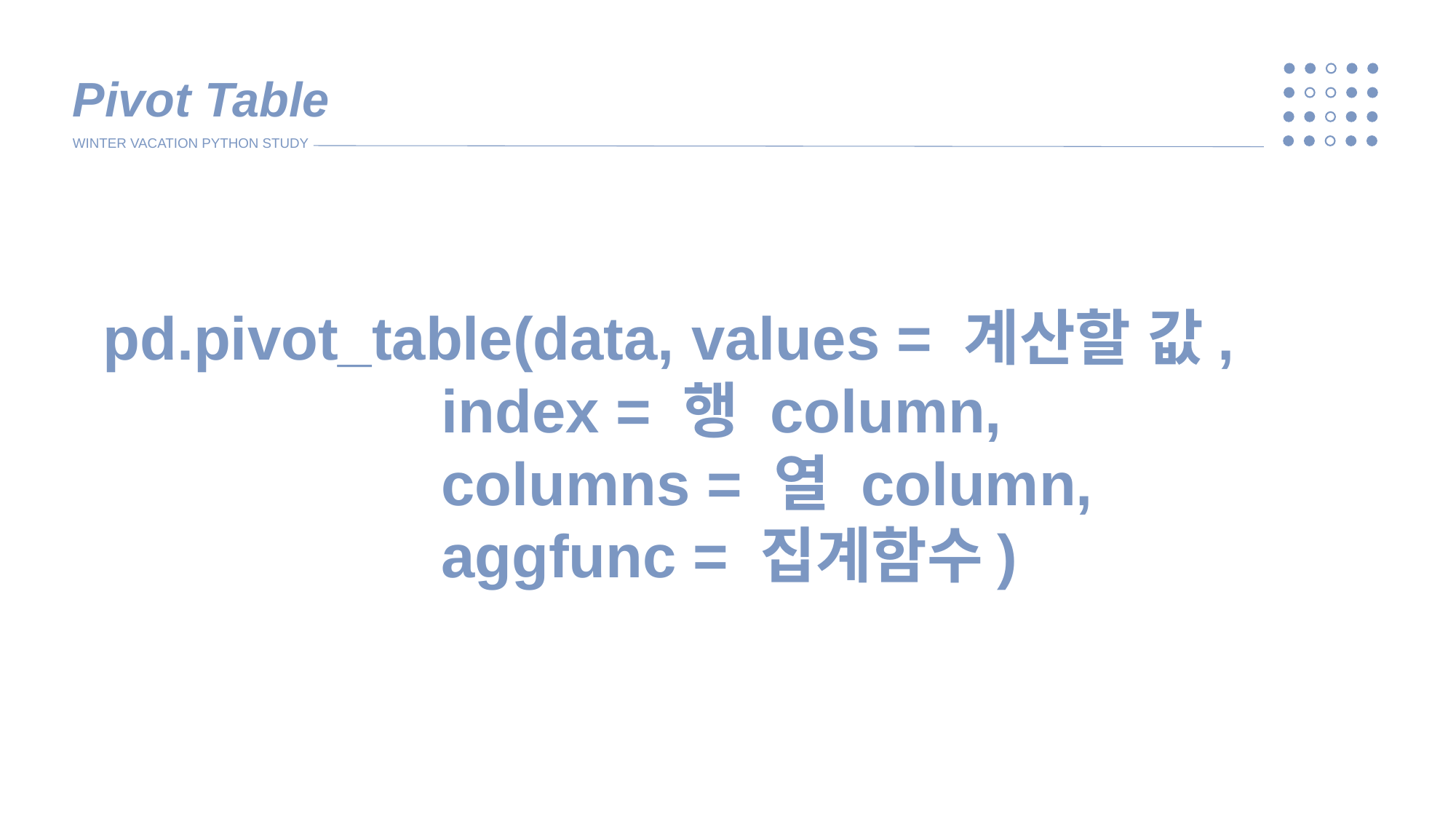

Pivot Table
WINTER VACATION PYTHON STUDY

pd.pivot_table(data, values = 계산할 값,
                    index = 행 column,
                    columns = 열 column,
                    aggfunc = 집계함수)